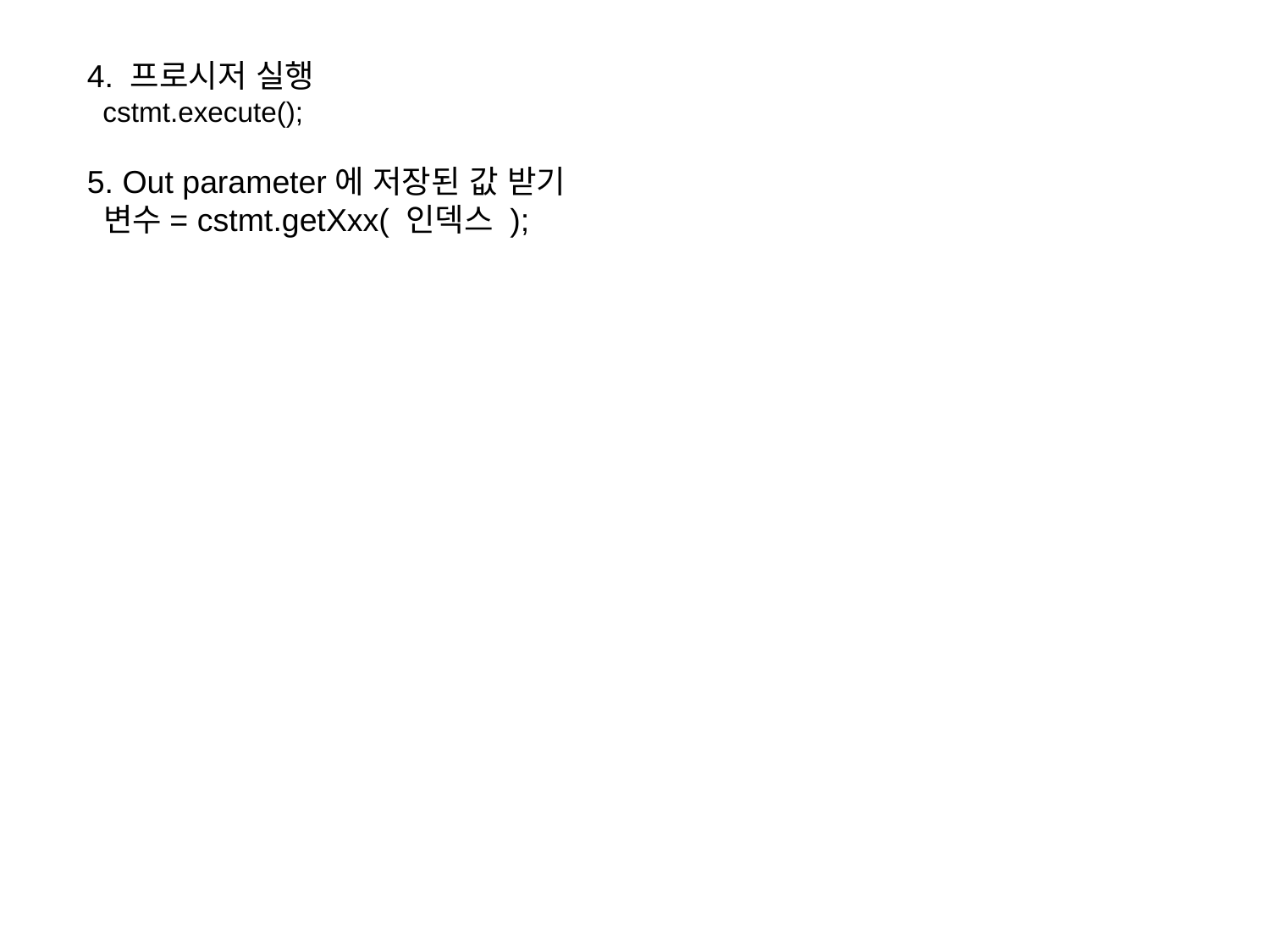

4. 프로시저 실행
  cstmt.execute();

5. Out parameter에 저장된 값 받기
 변수= cstmt.getXxx( 인덱스 );